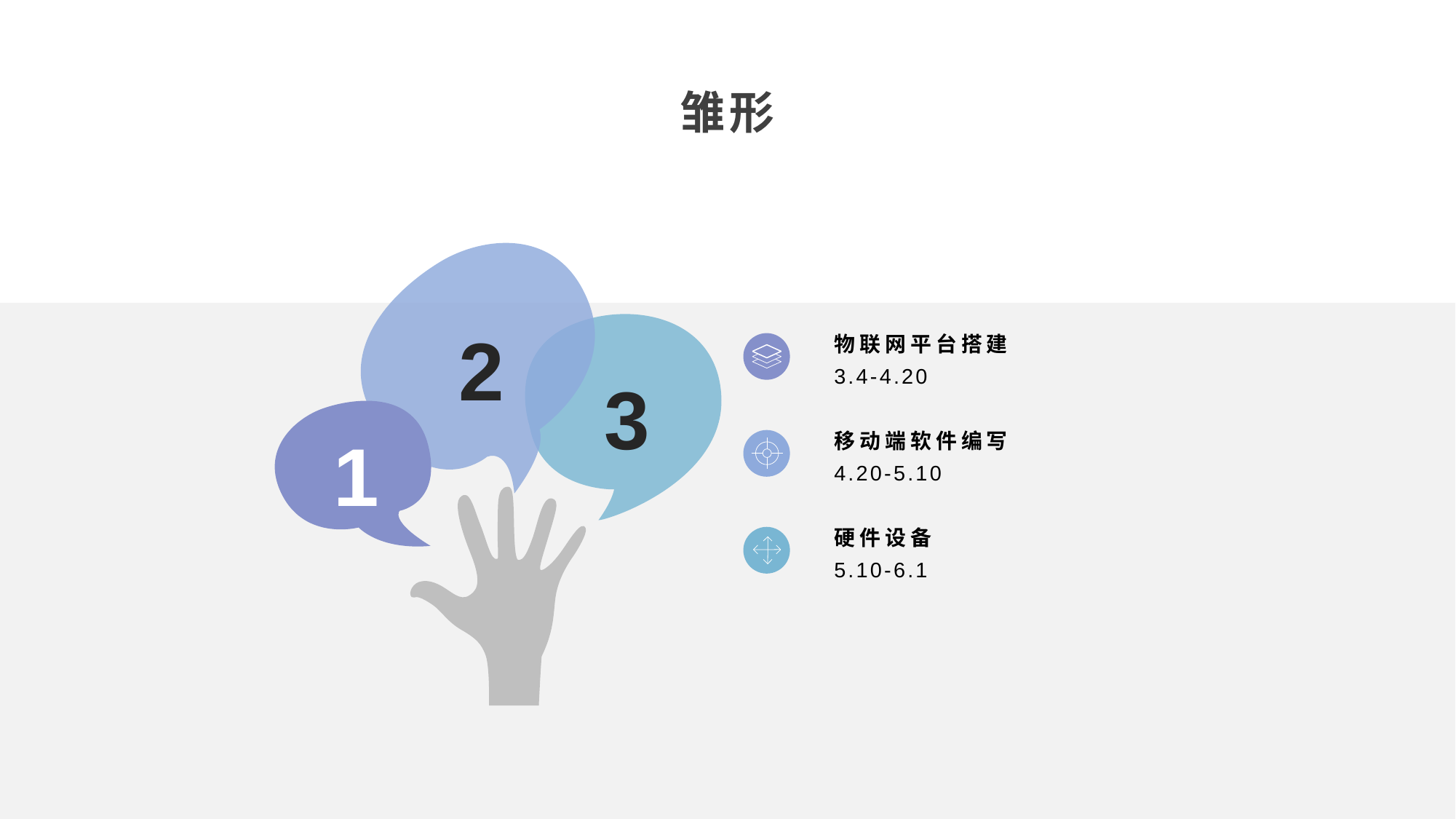

雏形

物联网平台搭建
2

3.4-4.20
3

移动端软件编写

1
4.20-5.10

硬件设备

5.10-6.1